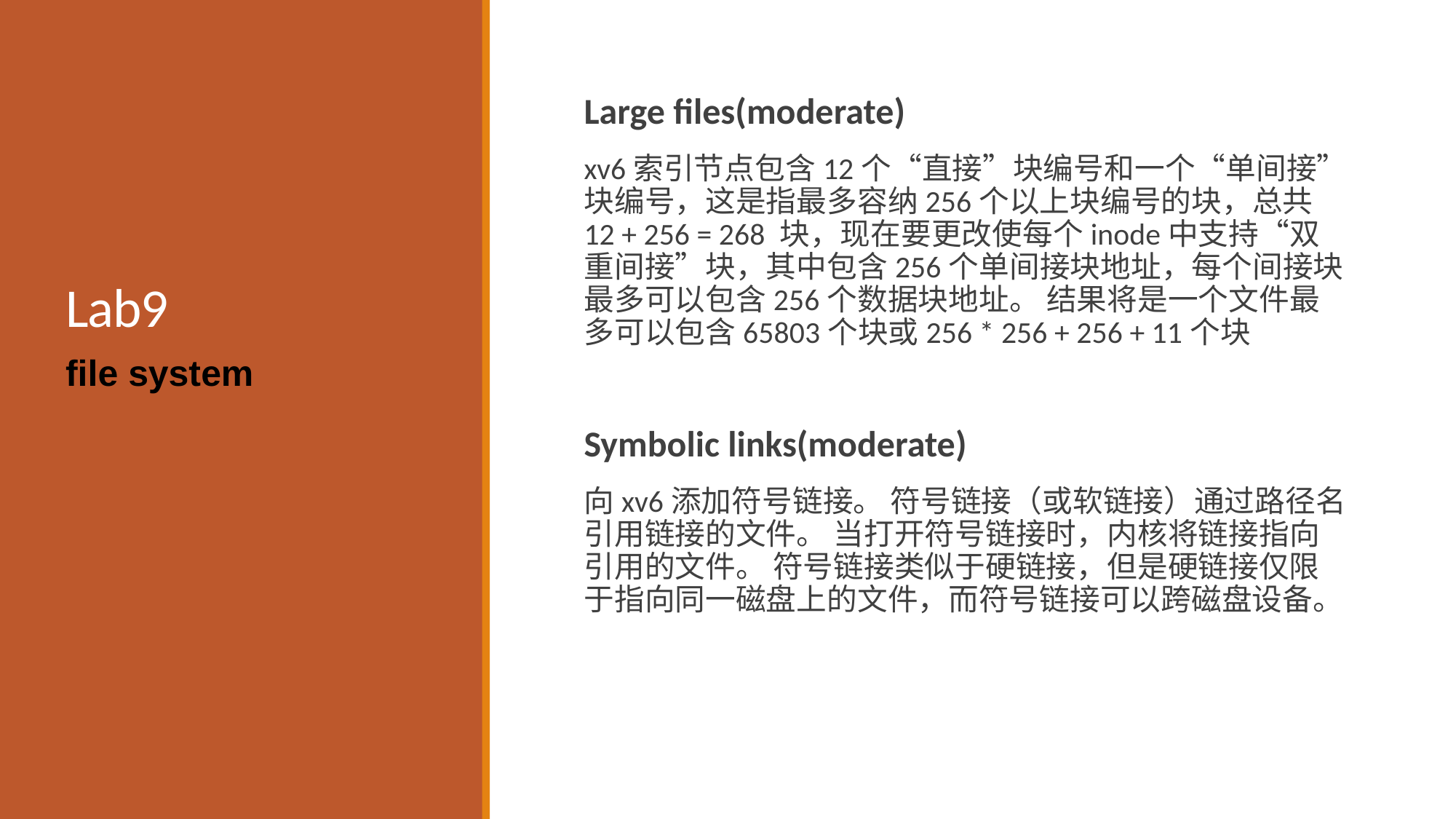

# Lab9
Large files(moderate)
xv6索引节点包含12个“直接”块编号和一个“单间接”块编号，这是指最多容纳256个以上块编号的块，总共12 + 256 = 268 块，现在要更改使每个inode中支持“双重间接”块，其中包含256个单间接块地址，每个间接块最多可以包含256个数据块地址。 结果将是一个文件最多可以包含65803个块或256 * 256 + 256 + 11个块

Symbolic links(moderate)
向xv6添加符号链接。 符号链接（或软链接）通过路径名引用链接的文件。 当打开符号链接时，内核将链接指向引用的文件。 符号链接类似于硬链接，但是硬链接仅限于指向同一磁盘上的文件，而符号链接可以跨磁盘设备。

file system